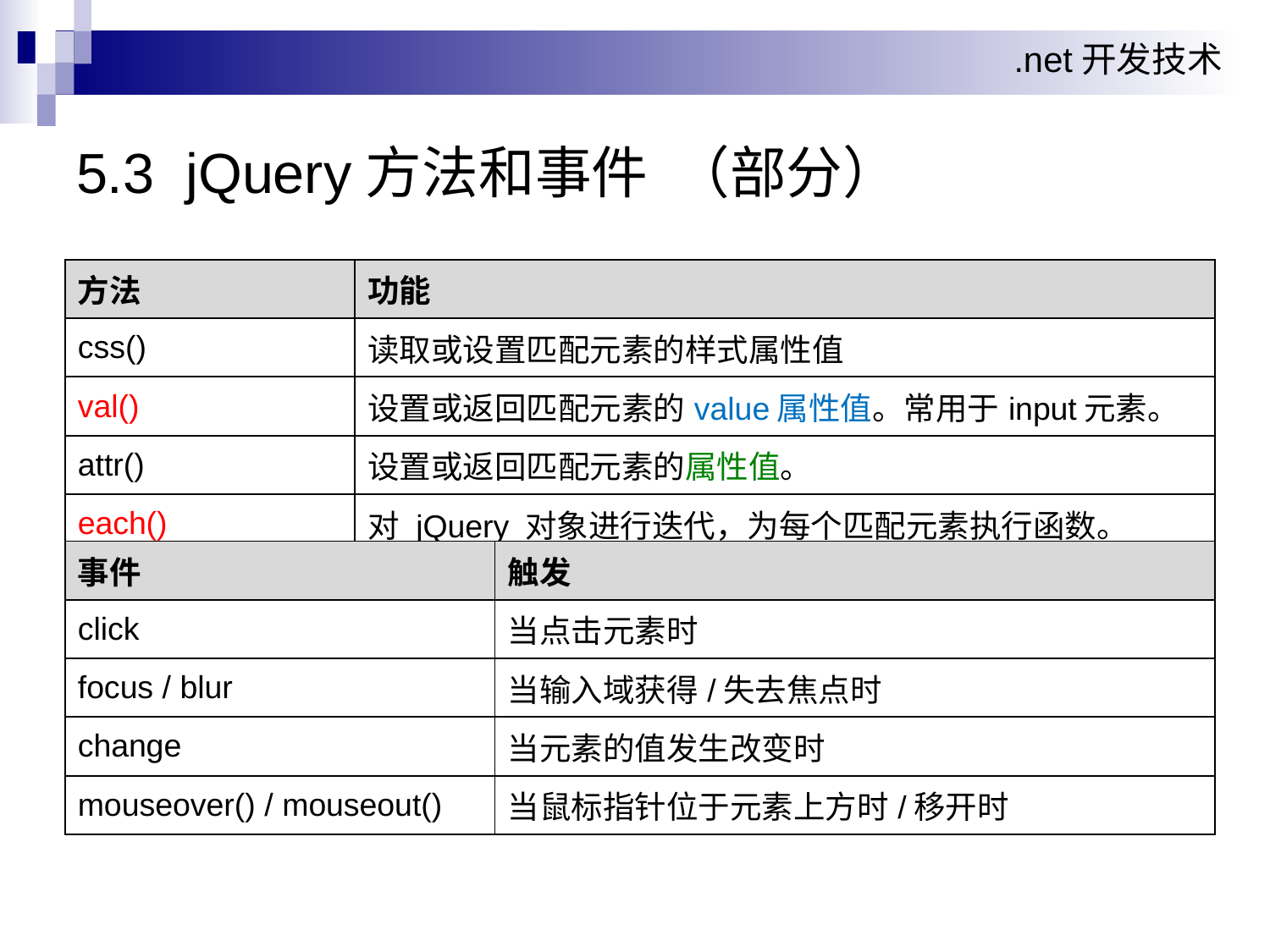

# 5.3  jQuery方法和事件  （部分）
| 方法 | 功能 |
| --- | --- |
| css() | 读取或设置匹配元素的样式属性值 |
| val() | 设置或返回匹配元素的value属性值。常用于input元素。 |
| attr() | 设置或返回匹配元素的属性值。 |
| each() | 对 jQuery 对象进行迭代，为每个匹配元素执行函数。 |
| 事件 | 触发 |
| --- | --- |
| click | 当点击元素时 |
| focus / blur | 当输入域获得/失去焦点时 |
| change | 当元素的值发生改变时 |
| mouseover() / mouseout() | 当鼠标指针位于元素上方时/移开时 |